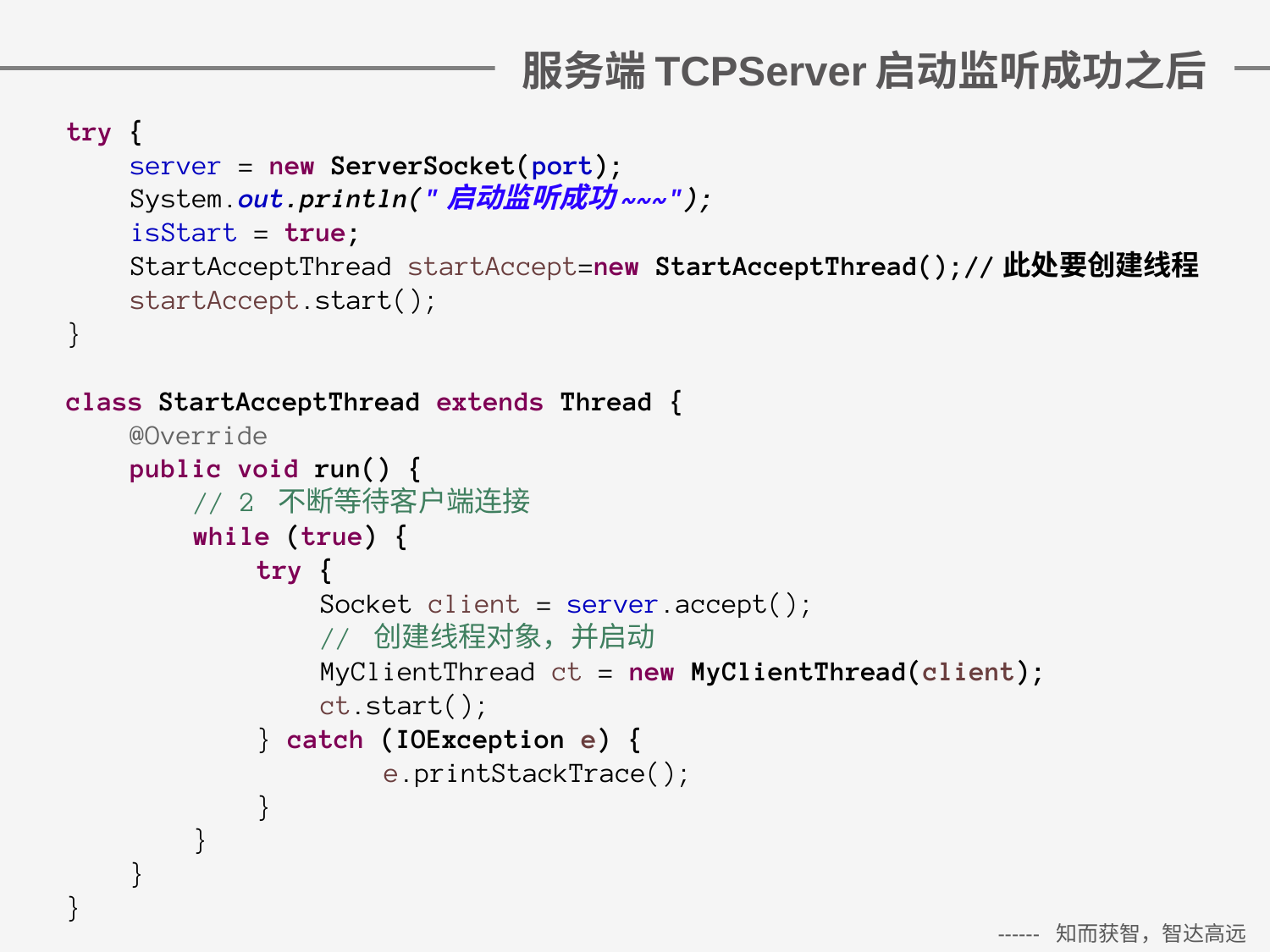

# 服务端TCPServer启动监听成功之后
try {
server = new ServerSocket(port);
System.out.println("启动监听成功~~~");
isStart = true;
StartAcceptThread startAccept=new StartAcceptThread();//此处要创建线程
startAccept.start();
}
class StartAcceptThread extends Thread {
@Override
public void run() {
// 2 不断等待客户端连接
while (true) {
try {
Socket client = server.accept();
// 创建线程对象，并启动
MyClientThread ct = new MyClientThread(client);
ct.start();
} catch (IOException e) {
	e.printStackTrace();
}
}
}
}